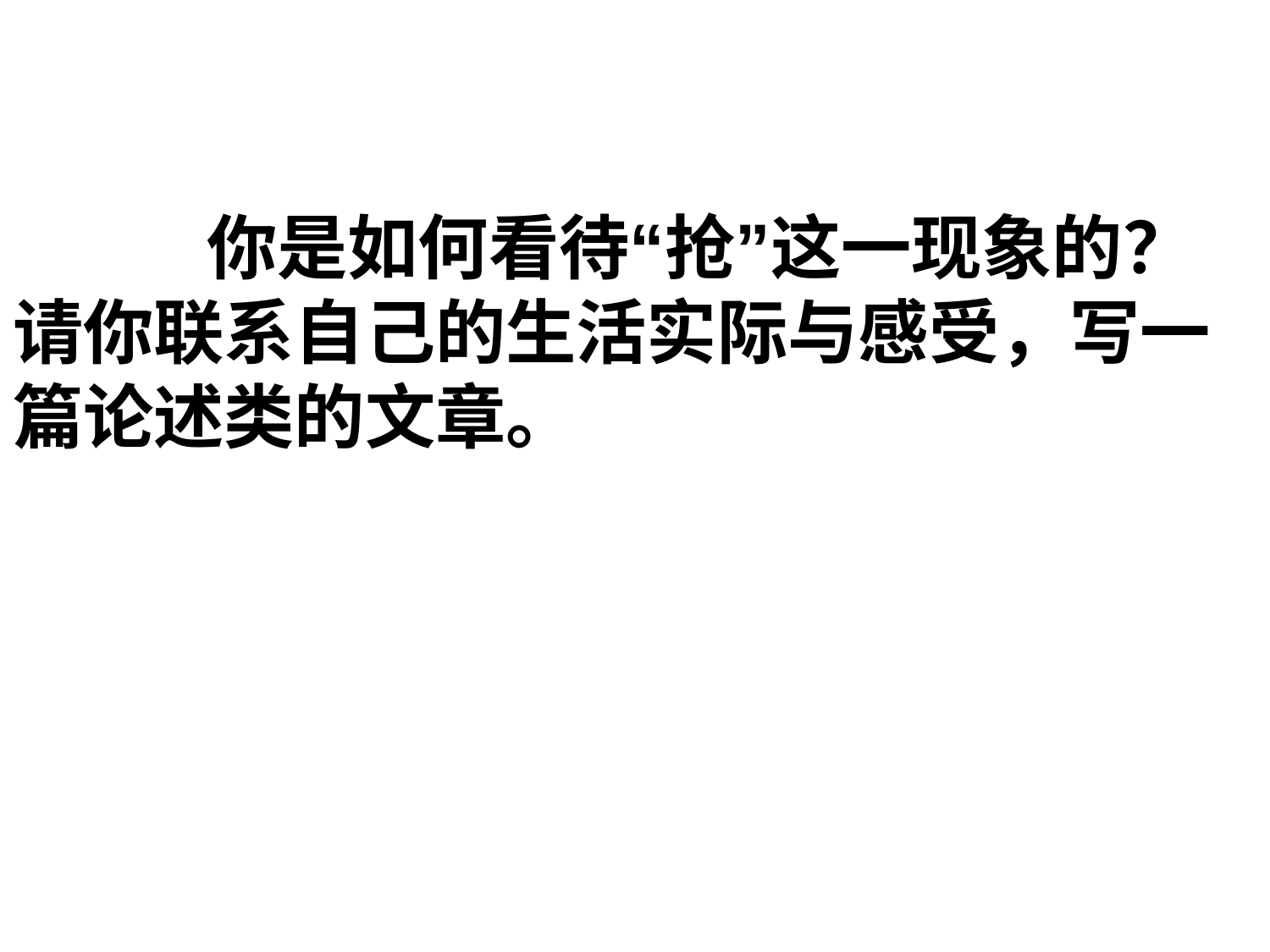

你是如何看待“抢”这一现象的？请你联系自己的生活实际与感受，写一篇论述类的文章。